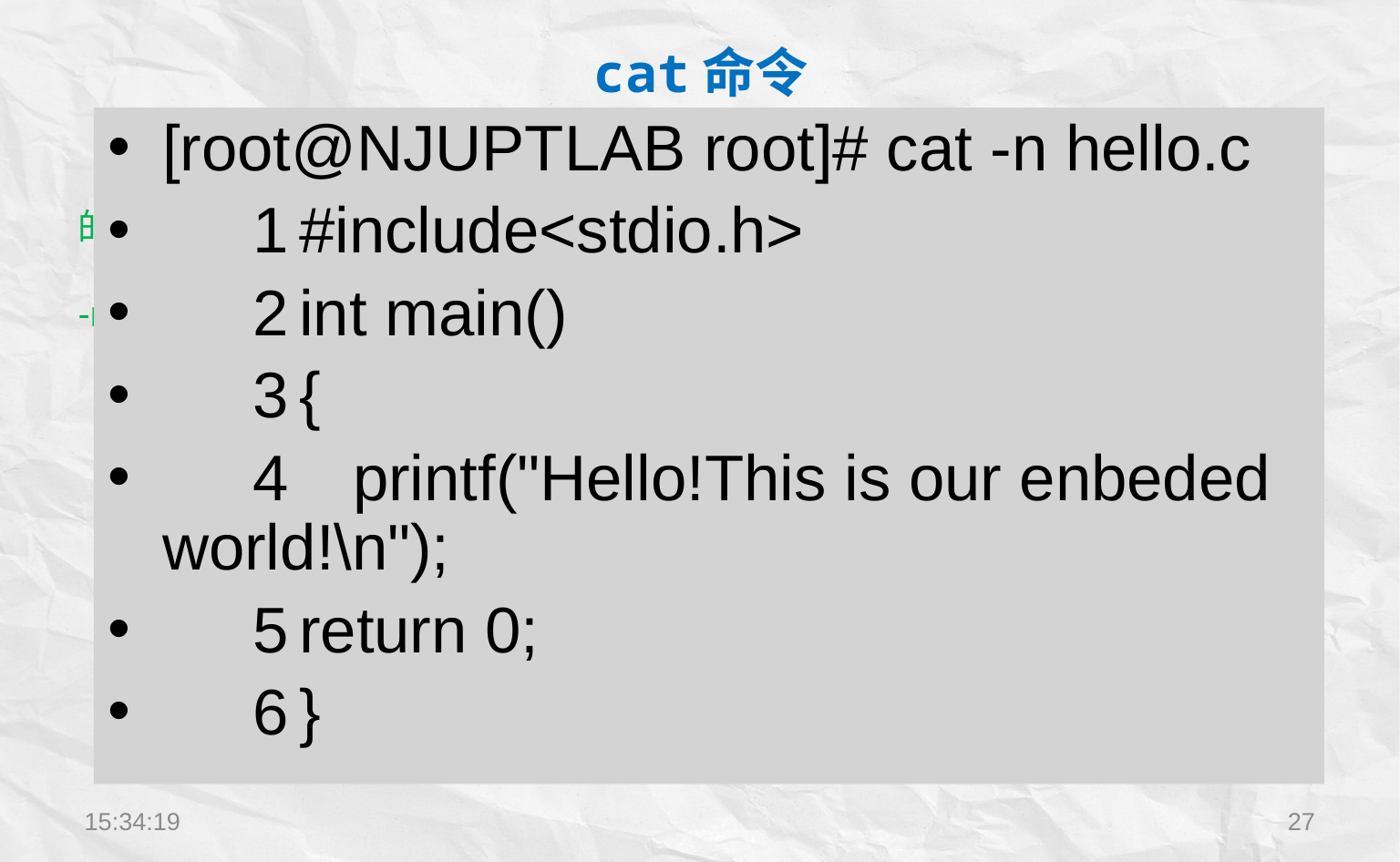

cat命令
[root@NJUPTLAB root]# cat -n hello.c
     1	#include<stdio.h>
     2	int main()
     3	{
     4	   printf("Hello!This is our enbeded world!\n");
     5	return 0;
     6	}

【功能说明】：连接并显示指定的一个和多个文件的有关信息。
【命令格式】：cat[选项]文件1 文件2…，其中的文件1、文件2为要显示的多个文件。
【常用参数】：cat命令的常见参数如下：
-n：由第一行开始对所有输出的行数编号
15:34:19
27